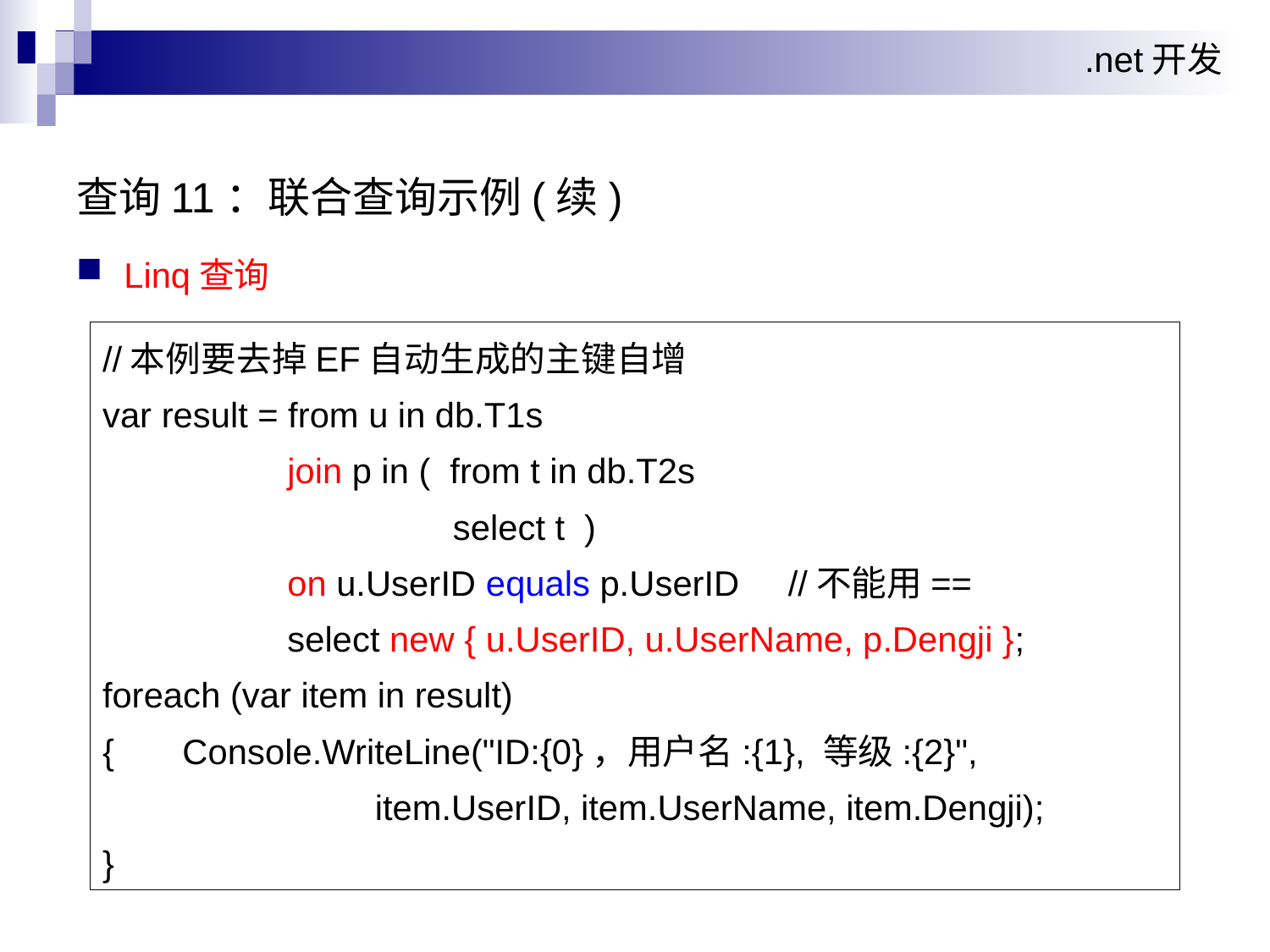

查询11：联合查询示例(续)
Linq查询
//本例要去掉EF自动生成的主键自增
var result = from u in db.T1s
                   join p in (  from t in db.T2s
                                    select t  )
                   on u.UserID equals p.UserID     //不能用==
                   select new { u.UserID, u.UserName, p.Dengji };
foreach (var item in result)
{       Console.WriteLine("ID:{0}，用户名:{1}, 等级:{2}",
                            item.UserID, item.UserName, item.Dengji);
}